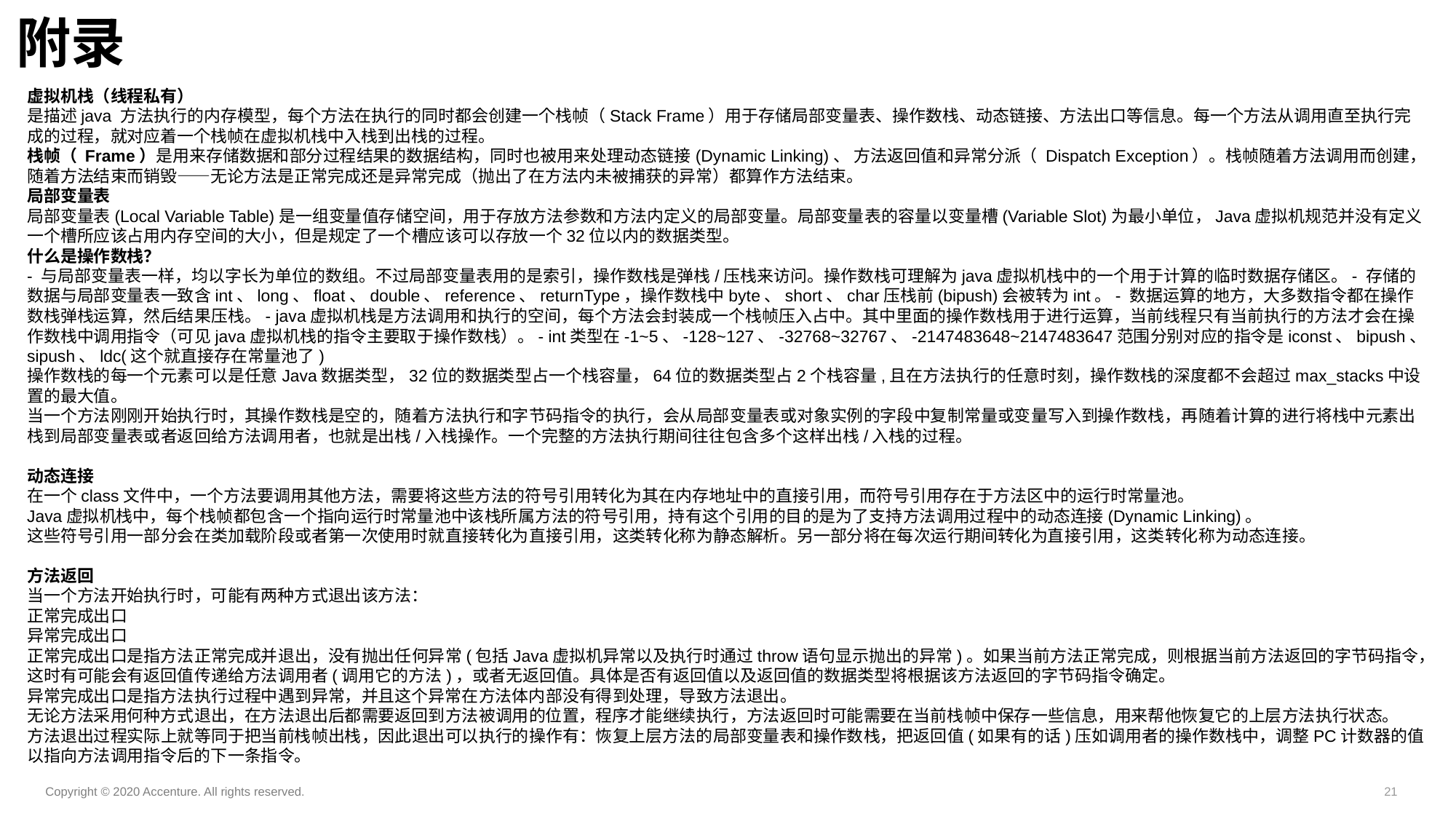

# 附录
虚拟机栈（线程私有）
是描述java 方法执行的内存模型，每个方法在执行的同时都会创建一个栈帧（Stack Frame）用于存储局部变量表、操作数栈、动态链接、方法出口等信息。每一个方法从调用直至执行完成的过程，就对应着一个栈帧在虚拟机栈中入栈到出栈的过程。
栈帧（ Frame）是用来存储数据和部分过程结果的数据结构，同时也被用来处理动态链接(Dynamic Linking)、 方法返回值和异常分派（ Dispatch Exception）。栈帧随着方法调用而创建，随着方法结束而销毁——无论方法是正常完成还是异常完成（抛出了在方法内未被捕获的异常）都算作方法结束。
局部变量表
局部变量表(Local Variable Table)是一组变量值存储空间，用于存放方法参数和方法内定义的局部变量。局部变量表的容量以变量槽(Variable Slot)为最小单位，Java虚拟机规范并没有定义一个槽所应该占用内存空间的大小，但是规定了一个槽应该可以存放一个32位以内的数据类型。
什么是操作数栈？
- 与局部变量表一样，均以字长为单位的数组。不过局部变量表用的是索引，操作数栈是弹栈/压栈来访问。操作数栈可理解为java虚拟机栈中的一个用于计算的临时数据存储区。- 存储的数据与局部变量表一致含int、long、float、double、reference、returnType，操作数栈中byte、short、char压栈前(bipush)会被转为int。- 数据运算的地方，大多数指令都在操作数栈弹栈运算，然后结果压栈。- java虚拟机栈是方法调用和执行的空间，每个方法会封装成一个栈帧压入占中。其中里面的操作数栈用于进行运算，当前线程只有当前执行的方法才会在操作数栈中调用指令（可见java虚拟机栈的指令主要取于操作数栈）。- int类型在-1~5、-128~127、-32768~32767、-2147483648~2147483647范围分别对应的指令是iconst、bipush、sipush、ldc(这个就直接存在常量池了)
操作数栈的每一个元素可以是任意Java数据类型，32位的数据类型占一个栈容量，64位的数据类型占2个栈容量,且在方法执行的任意时刻，操作数栈的深度都不会超过max_stacks中设置的最大值。
当一个方法刚刚开始执行时，其操作数栈是空的，随着方法执行和字节码指令的执行，会从局部变量表或对象实例的字段中复制常量或变量写入到操作数栈，再随着计算的进行将栈中元素出栈到局部变量表或者返回给方法调用者，也就是出栈/入栈操作。一个完整的方法执行期间往往包含多个这样出栈/入栈的过程。

动态连接
在一个class文件中，一个方法要调用其他方法，需要将这些方法的符号引用转化为其在内存地址中的直接引用，而符号引用存在于方法区中的运行时常量池。
Java虚拟机栈中，每个栈帧都包含一个指向运行时常量池中该栈所属方法的符号引用，持有这个引用的目的是为了支持方法调用过程中的动态连接(Dynamic Linking)。
这些符号引用一部分会在类加载阶段或者第一次使用时就直接转化为直接引用，这类转化称为静态解析。另一部分将在每次运行期间转化为直接引用，这类转化称为动态连接。

方法返回
当一个方法开始执行时，可能有两种方式退出该方法：
正常完成出口
异常完成出口
正常完成出口是指方法正常完成并退出，没有抛出任何异常(包括Java虚拟机异常以及执行时通过throw语句显示抛出的异常)。如果当前方法正常完成，则根据当前方法返回的字节码指令，这时有可能会有返回值传递给方法调用者(调用它的方法)，或者无返回值。具体是否有返回值以及返回值的数据类型将根据该方法返回的字节码指令确定。
异常完成出口是指方法执行过程中遇到异常，并且这个异常在方法体内部没有得到处理，导致方法退出。
无论方法采用何种方式退出，在方法退出后都需要返回到方法被调用的位置，程序才能继续执行，方法返回时可能需要在当前栈帧中保存一些信息，用来帮他恢复它的上层方法执行状态。
方法退出过程实际上就等同于把当前栈帧出栈，因此退出可以执行的操作有：恢复上层方法的局部变量表和操作数栈，把返回值(如果有的话)压如调用者的操作数栈中，调整PC计数器的值以指向方法调用指令后的下一条指令。
Copyright © 2020 Accenture. All rights reserved.
21